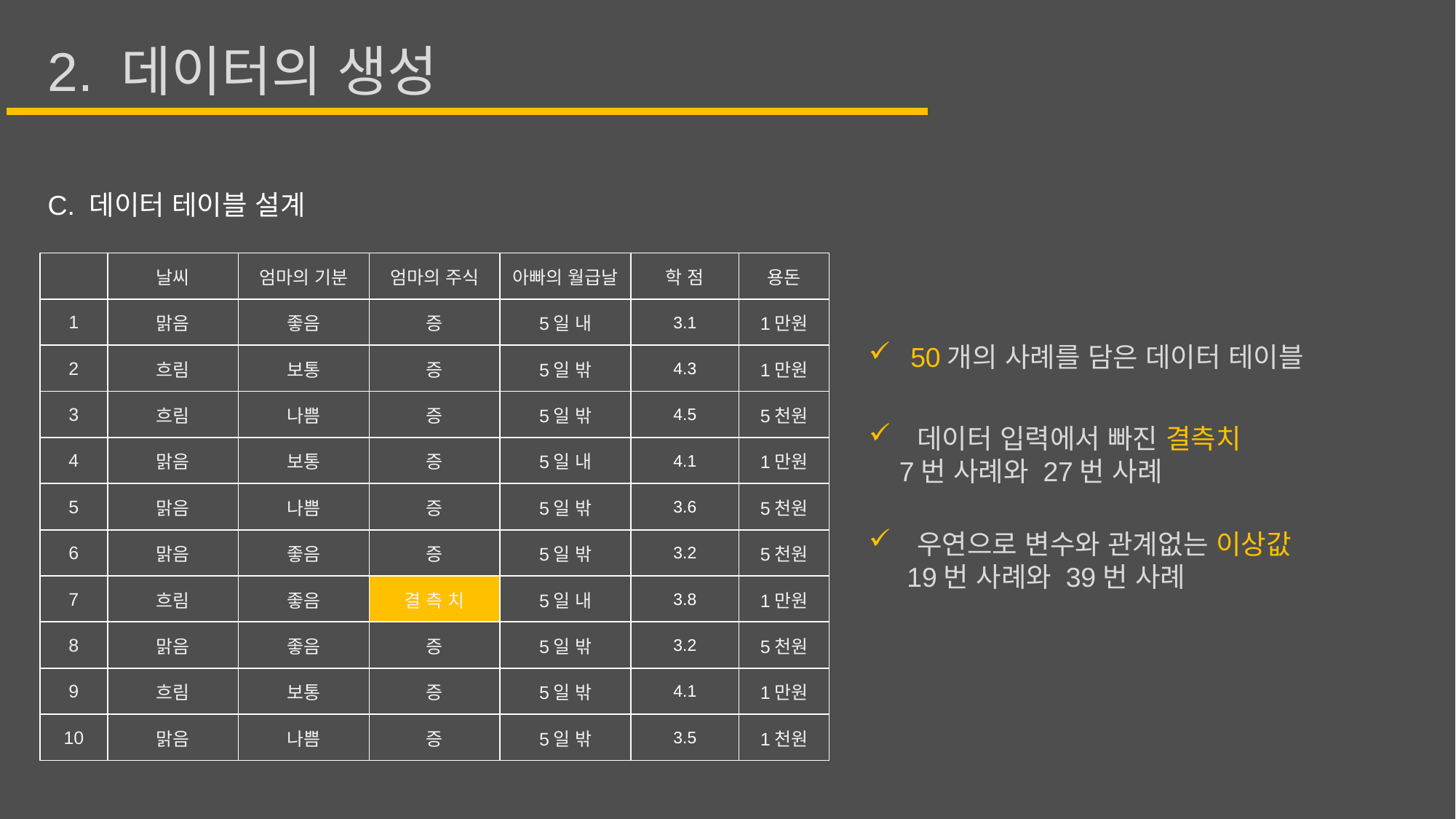

2. 데이터의 생성

C. 데이터 테이블 설계
|  | 날씨 | 엄마의 기분 | 엄마의 주식 | 아빠의 월급날 | 학 점 | 용돈 |
| --- | --- | --- | --- | --- | --- | --- |
| 1 | 맑음 | 좋음 | 증 | 5일 내 | 3.1 | 1만원 |
| 2 | 흐림 | 보통 | 증 | 5일 밖 | 4.3 | 1만원 |
| 3 | 흐림 | 나쁨 | 증 | 5일 밖 | 4.5 | 5천원 |
| 4 | 맑음 | 보통 | 증 | 5일 내 | 4.1 | 1만원 |
| 5 | 맑음 | 나쁨 | 증 | 5일 밖 | 3.6 | 5천원 |
| 6 | 맑음 | 좋음 | 증 | 5일 밖 | 3.2 | 5천원 |
| 7 | 흐림 | 좋음 | 결 측 치 | 5일 내 | 3.8 | 1만원 |
| 8 | 맑음 | 좋음 | 증 | 5일 밖 | 3.2 | 5천원 |
| 9 | 흐림 | 보통 | 증 | 5일 밖 | 4.1 | 1만원 |
| 10 | 맑음 | 나쁨 | 증 | 5일 밖 | 3.5 | 1천원 |
 50개의 사례를 담은 데이터 테이블
 데이터 입력에서 빠진 결측치
    7번 사례와 27번 사례

 우연으로 변수와 관계없는 이상값
     19번 사례와 39번 사례